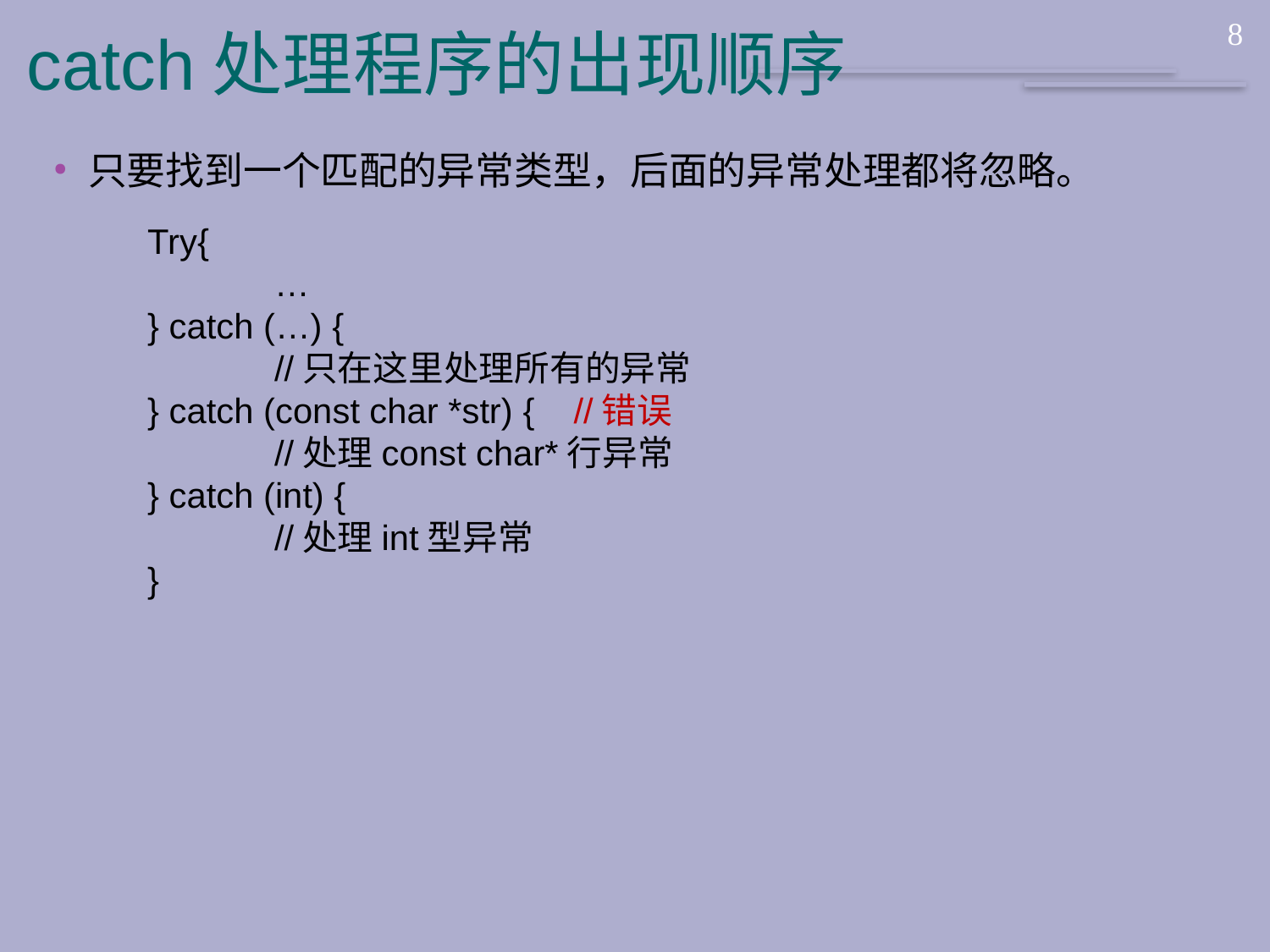

# catch处理程序的出现顺序
8
只要找到一个匹配的异常类型，后面的异常处理都将忽略。
Try{
	…
} catch (…) {
	//只在这里处理所有的异常
} catch (const char *str) {    //错误
	//处理const char*行异常
} catch (int) {
	//处理int型异常
}